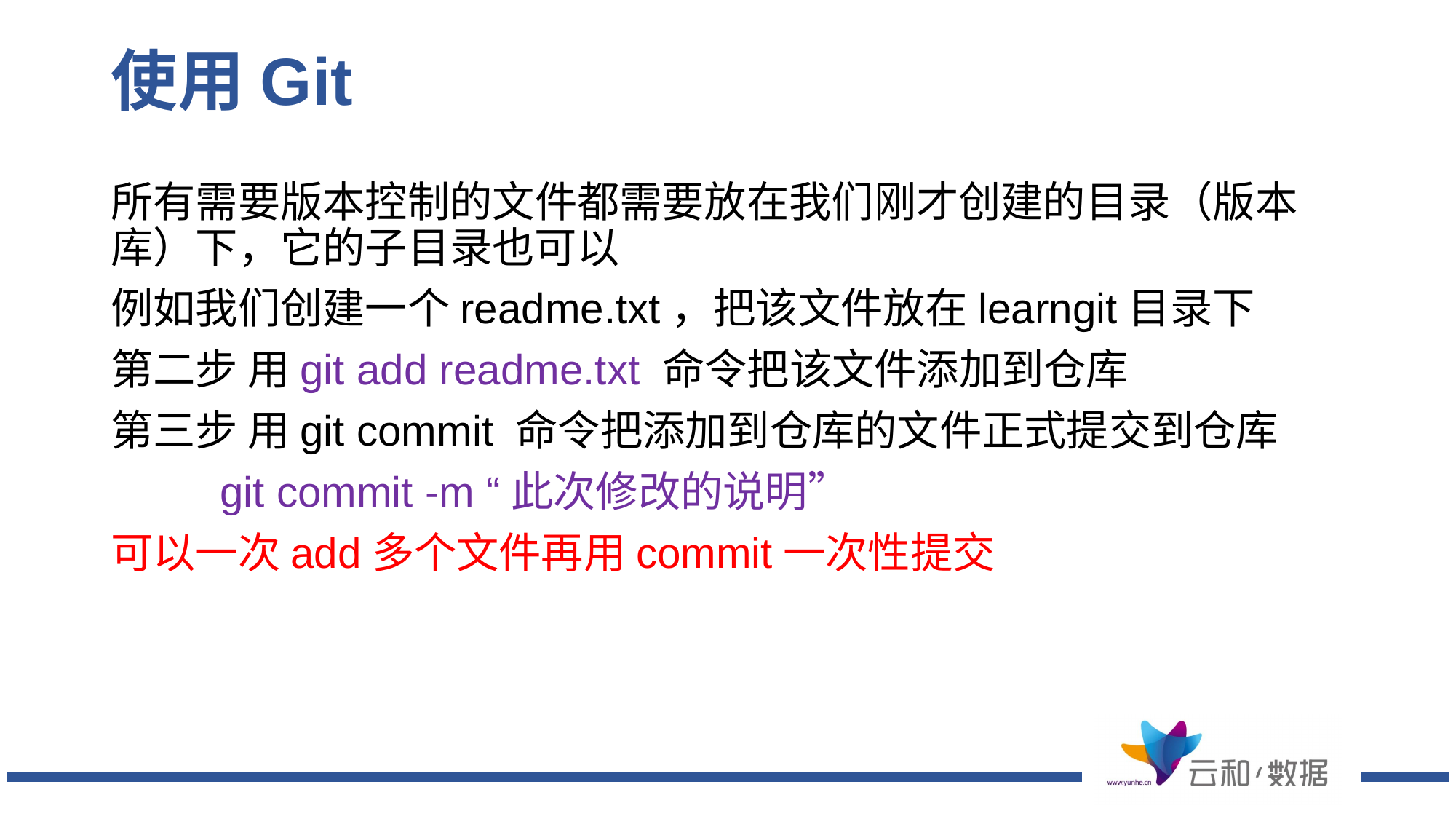

# 使用Git
所有需要版本控制的文件都需要放在我们刚才创建的目录（版本库）下，它的子目录也可以
例如我们创建一个readme.txt，把该文件放在learngit目录下
第二步 用git add readme.txt 命令把该文件添加到仓库
第三步 用git commit 命令把添加到仓库的文件正式提交到仓库
	git commit -m “此次修改的说明”
可以一次add多个文件再用commit一次性提交